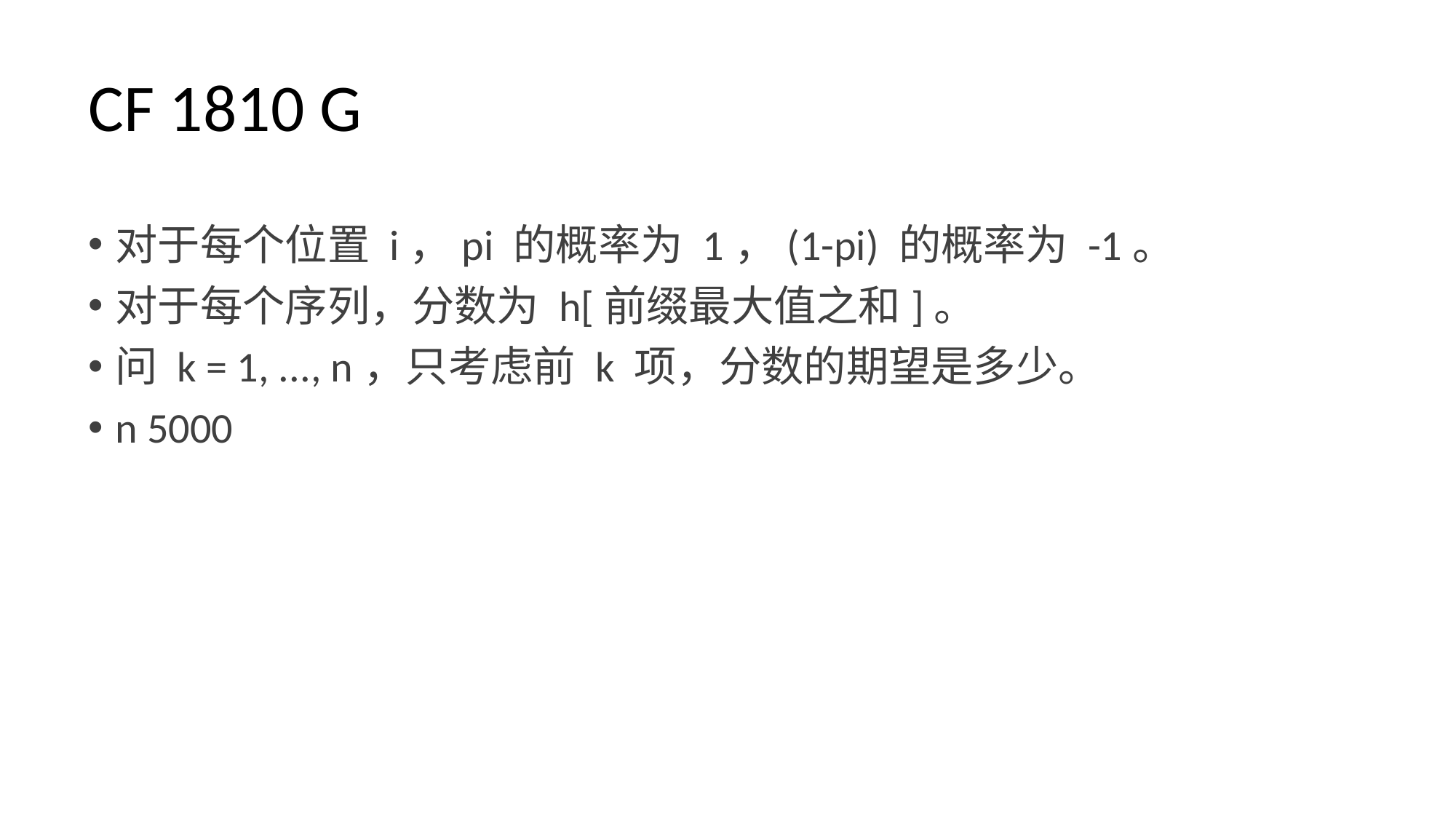

# CF 1810 G
对于每个位置 i，pi 的概率为 1，(1-pi) 的概率为 -1。
对于每个序列，分数为 h[前缀最大值之和]。
问 k = 1, ..., n，只考虑前 k 项，分数的期望是多少。
n 5000